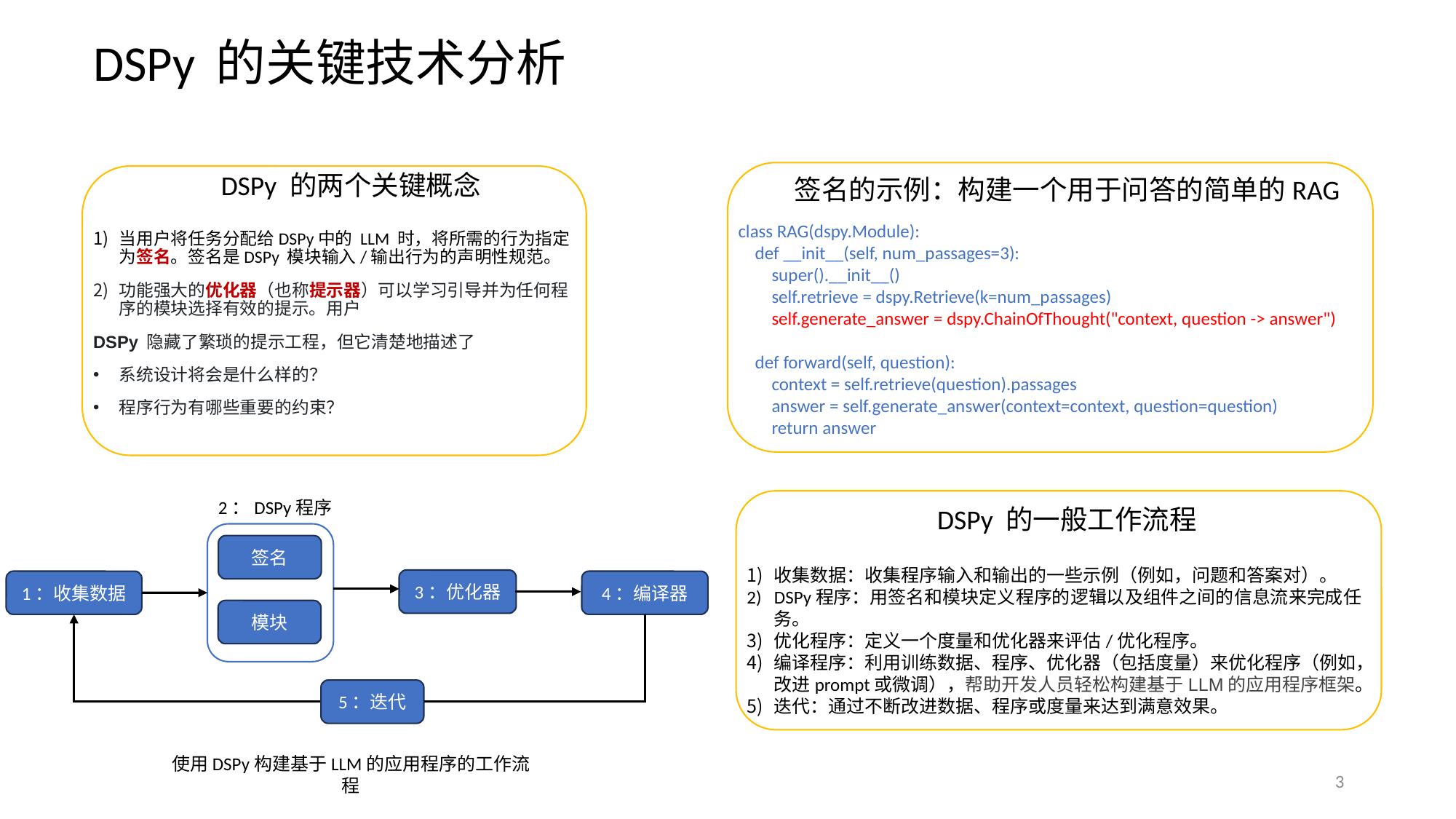

# DSPy 的关键技术分析
DSPy 的两个关键概念

签名的示例：构建一个用于问答的简单的RAG
class RAG(dspy.Module):
    def __init__(self, num_passages=3):
        super().__init__()
        self.retrieve = dspy.Retrieve(k=num_passages)
        self.generate_answer = dspy.ChainOfThought("context, question -> answer")

    def forward(self, question):
        context = self.retrieve(question).passages
        answer = self.generate_answer(context=context, question=question)
        return answer
当用户将任务分配给DSPy中的 LLM 时，将所需的行为指定为签名。签名是DSPy 模块输入/输出行为的声明性规范。
功能强大的优化器（也称提示器）可以学习引导并为任何程序的模块选择有效的提示。用户
DSPy 隐藏了繁琐的提示工程，但它清楚地描述了
系统设计将会是什么样的？
程序行为有哪些重要的约束？
2：DSPy程序

DSPy 的一般工作流程

签名
收集数据：收集程序输入和输出的一些示例（例如，问题和答案对）。
DSPy程序：用签名和模块定义程序的逻辑以及组件之间的信息流来完成任务。
优化程序：定义一个度量和优化器来评估/优化程序。
编译程序：利用训练数据、程序、优化器（包括度量）来优化程序（例如，改进prompt或微调），帮助开发人员轻松构建基于LLM的应用程序框架。
迭代：通过不断改进数据、程序或度量来达到满意效果。
3：优化器
1：收集数据
4：编译器
模块
5：迭代
使用DSPy构建基于LLM的应用程序的工作流程
3